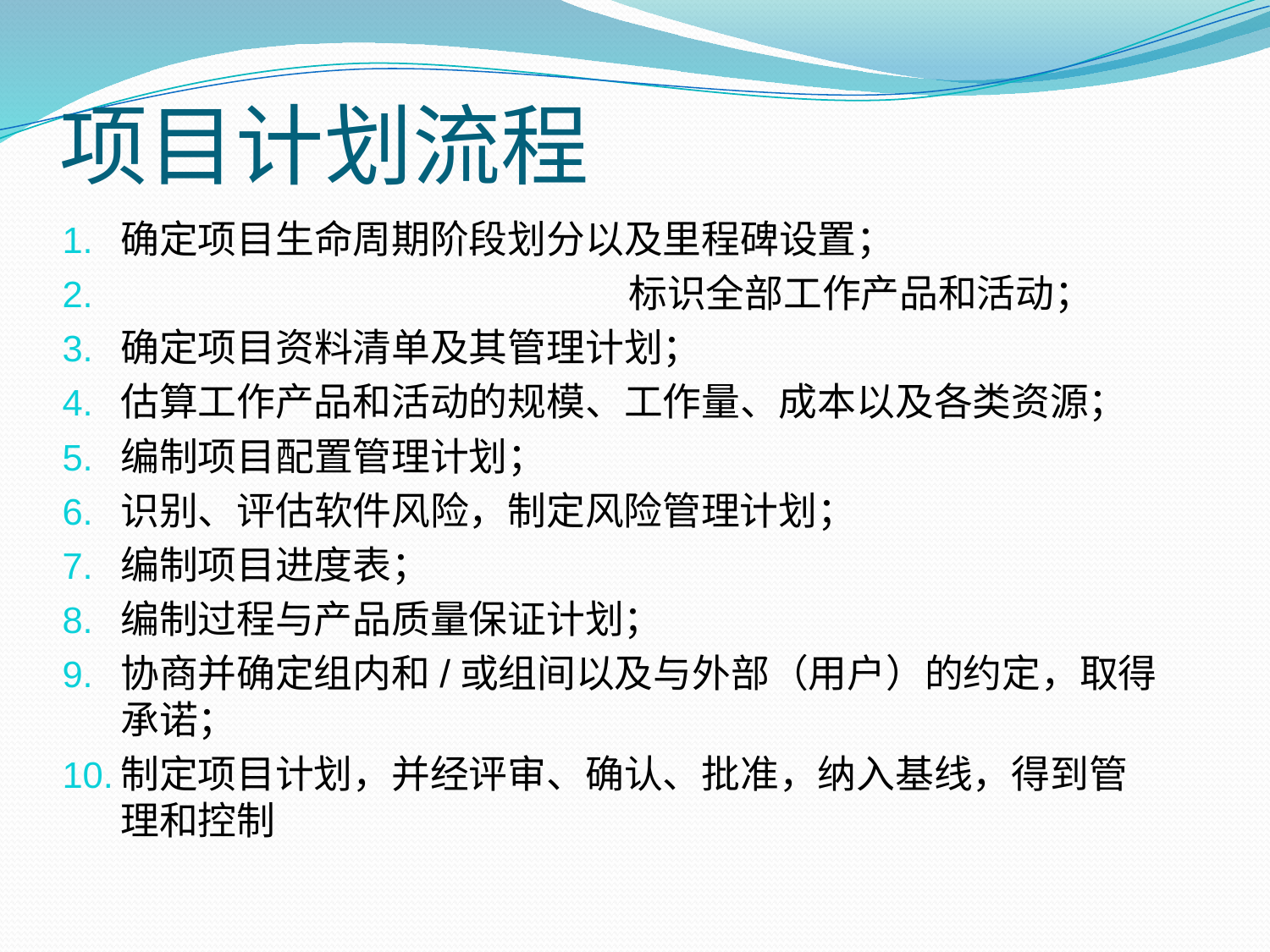

项目计划流程
确定项目生命周期阶段划分以及里程碑设置；
				标识全部工作产品和活动；
确定项目资料清单及其管理计划；
估算工作产品和活动的规模、工作量、成本以及各类资源；
编制项目配置管理计划；
识别、评估软件风险，制定风险管理计划；
编制项目进度表；
编制过程与产品质量保证计划；
协商并确定组内和/或组间以及与外部（用户）的约定，取得承诺；
制定项目计划，并经评审、确认、批准，纳入基线，得到管理和控制